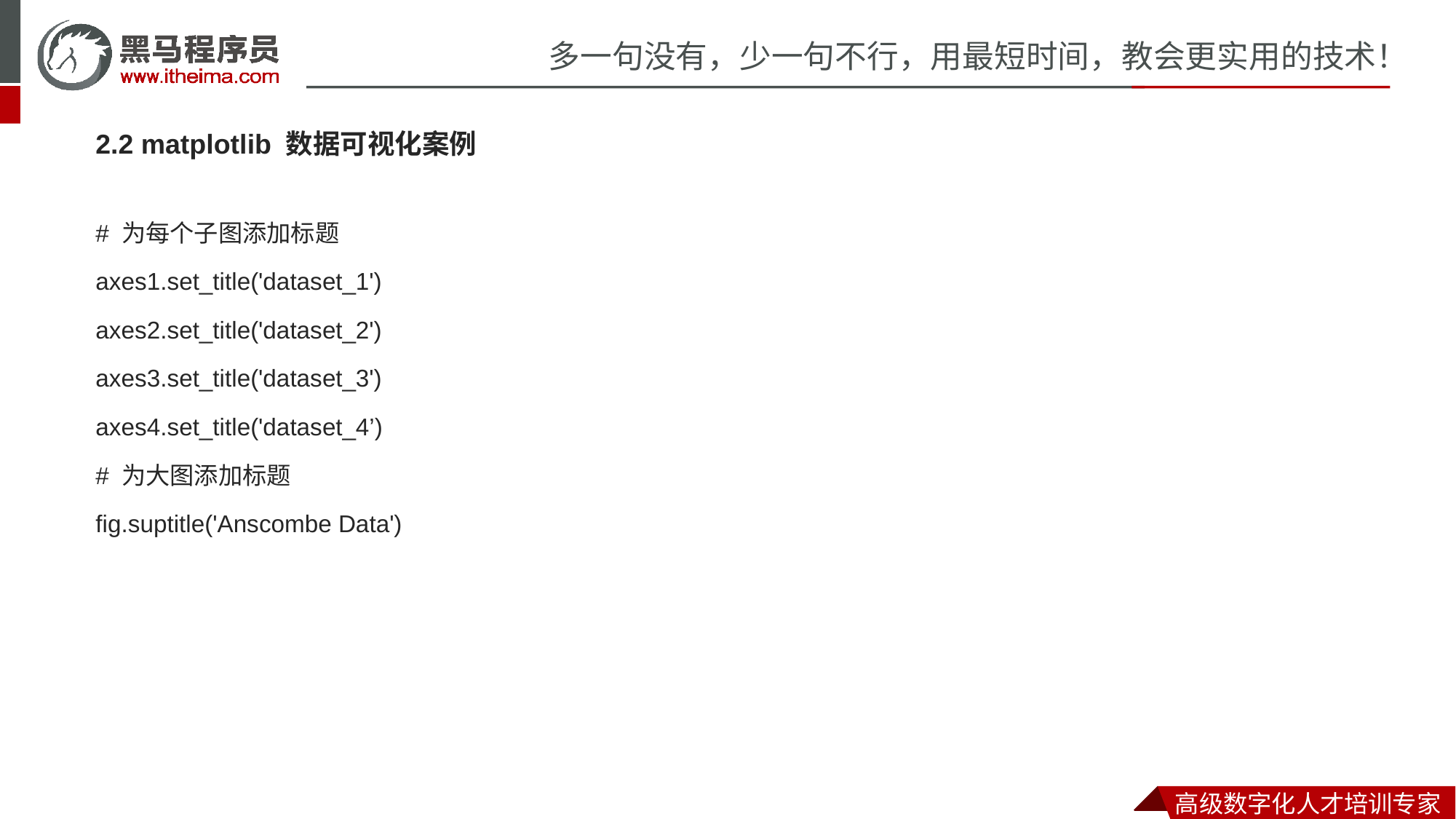

2.2 matplotlib 数据可视化案例
# 为每个子图添加标题
axes1.set_title('dataset_1')
axes2.set_title('dataset_2')
axes3.set_title('dataset_3')
axes4.set_title('dataset_4’)
# 为大图添加标题
fig.suptitle('Anscombe Data')